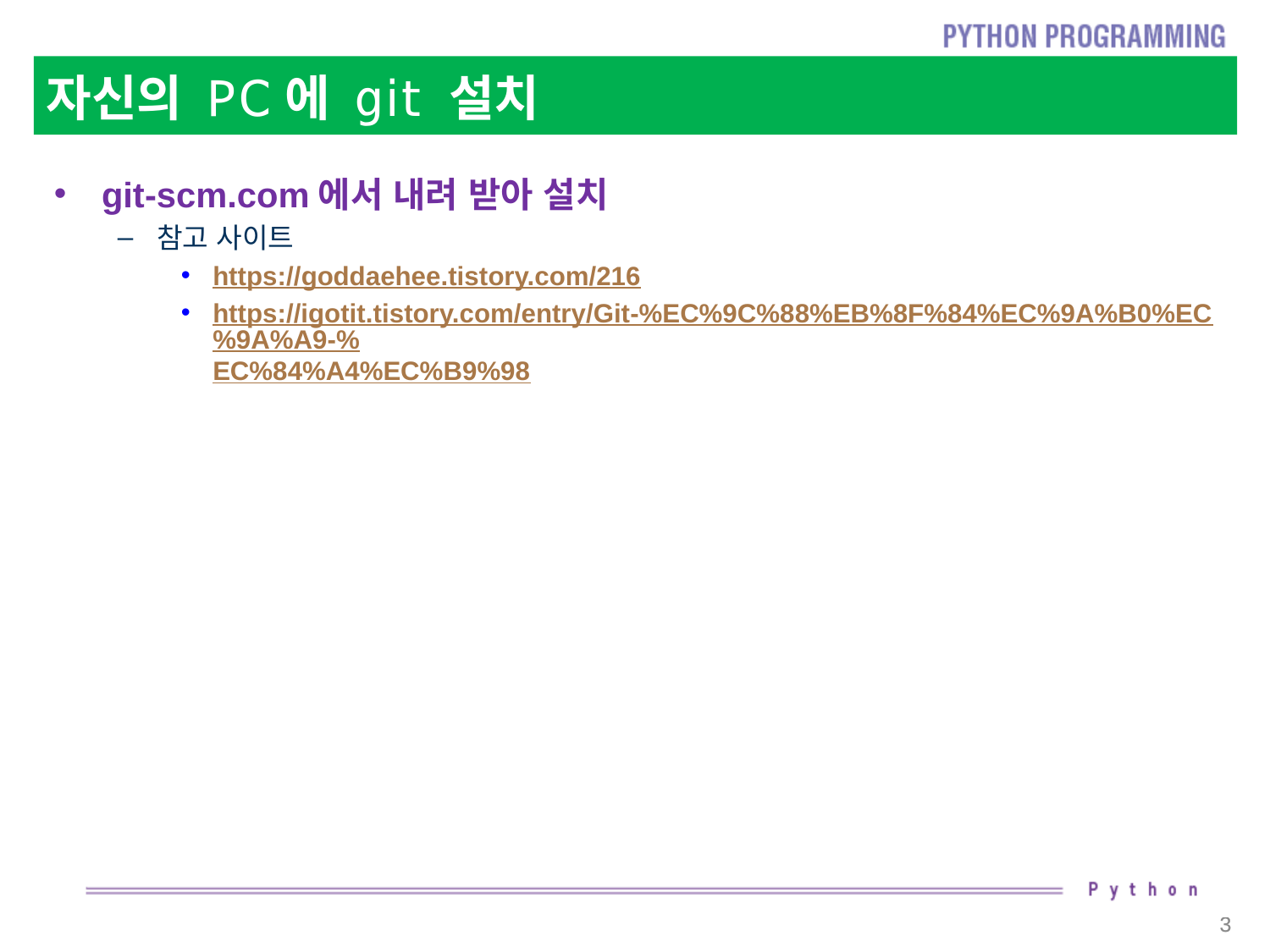

# 자신의 PC에 git 설치
git-scm.com에서 내려 받아 설치
참고 사이트
https://goddaehee.tistory.com/216
https://igotit.tistory.com/entry/Git-%EC%9C%88%EB%8F%84%EC%9A%B0%EC%9A%A9-%EC%84%A4%EC%B9%98

3